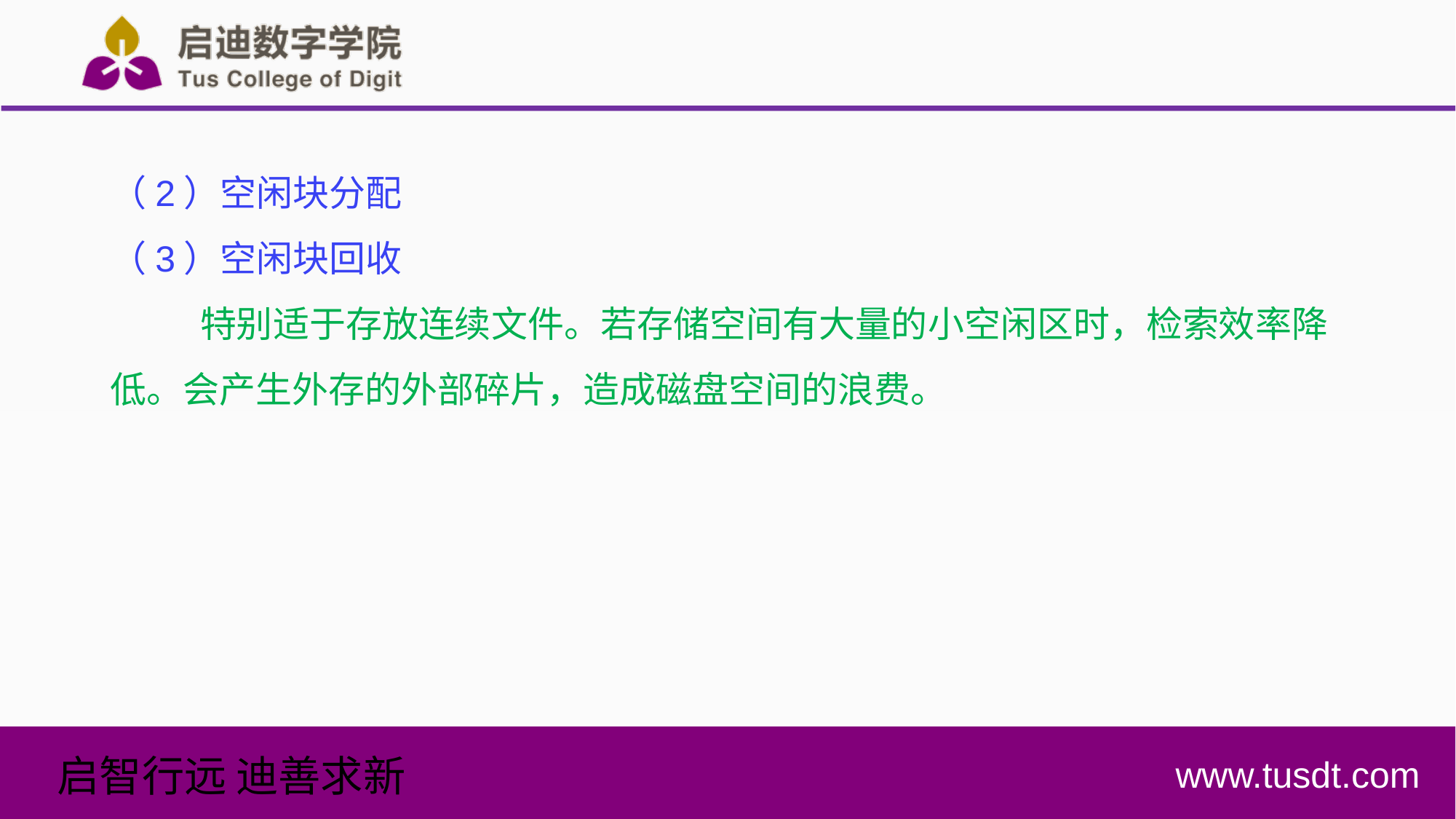

（2）空闲块分配
（3）空闲块回收
 特别适于存放连续文件。若存储空间有大量的小空闲区时，检索效率降低。会产生外存的外部碎片，造成磁盘空间的浪费。